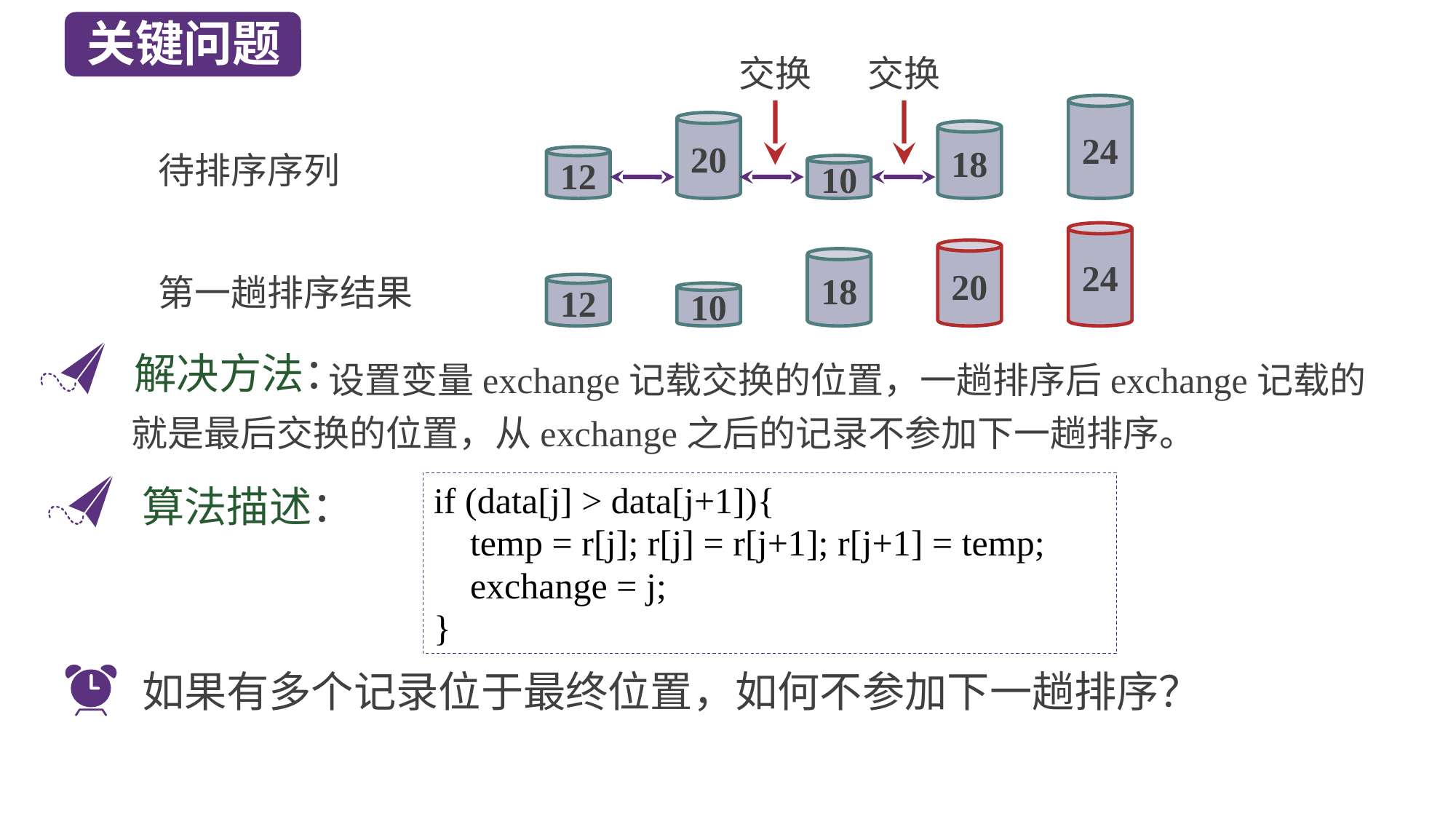

关键问题

交换

交换

24
20
18
待排序序列
12
10

24
20
18
第一趟排序结果
12
10
解决方法：

                       设置变量exchange记载交换的位置，一趟排序后exchange记载的就是最后交换的位置，从exchange之后的记录不参加下一趟排序。
if (data[j] > data[j+1]){
    temp = r[j]; r[j] = r[j+1]; r[j+1] = temp;
    exchange = j;
}
算法描述：

如果有多个记录位于最终位置，如何不参加下一趟排序？